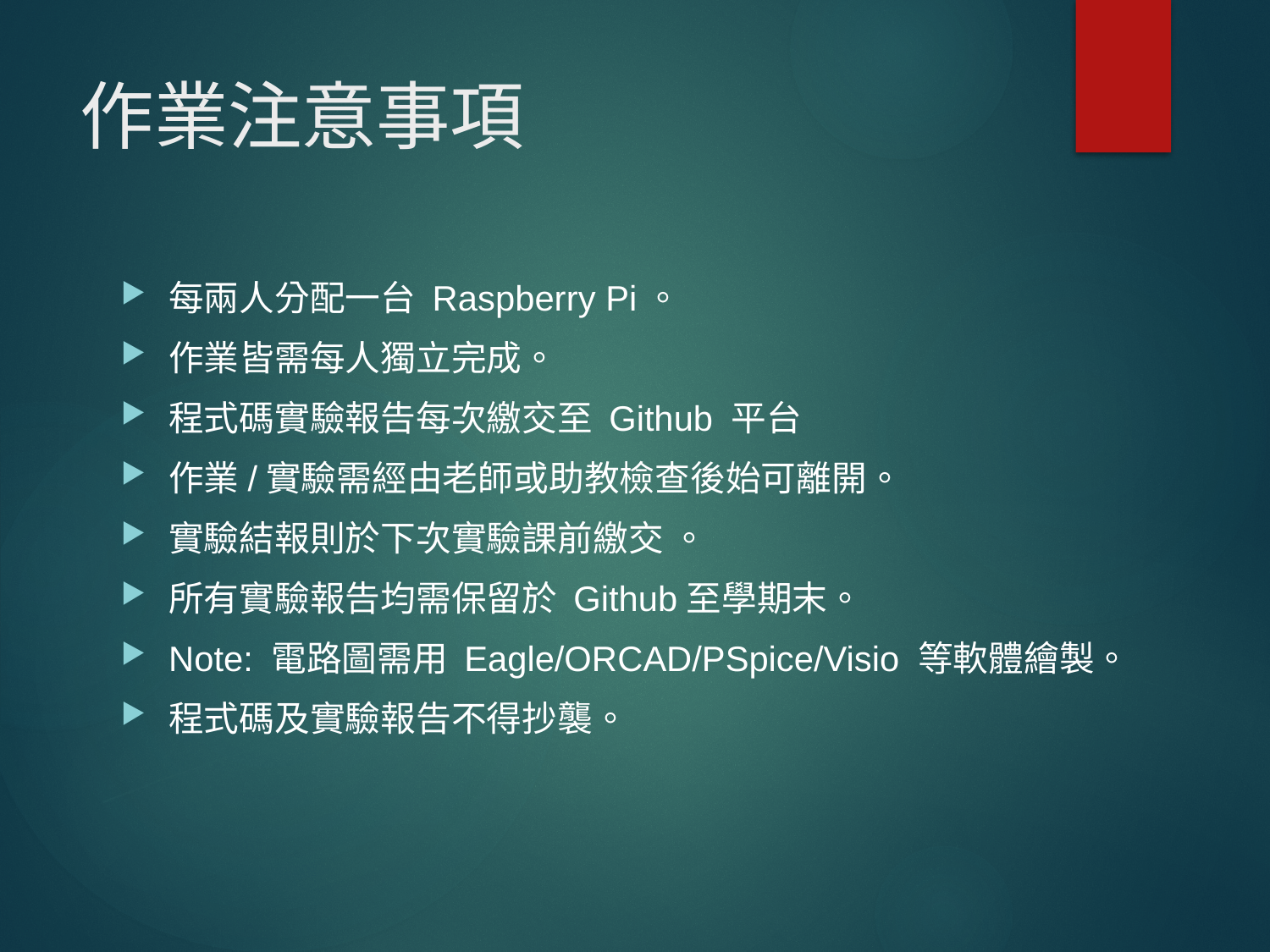

# 作業注意事項
每兩人分配一台 Raspberry Pi。
作業皆需每人獨立完成。
程式碼實驗報告每次繳交至 Github 平台
作業/實驗需經由老師或助教檢查後始可離開。
實驗結報則於下次實驗課前繳交 。
所有實驗報告均需保留於 Github至學期末。
Note: 電路圖需用 Eagle/ORCAD/PSpice/Visio 等軟體繪製。
程式碼及實驗報告不得抄襲。